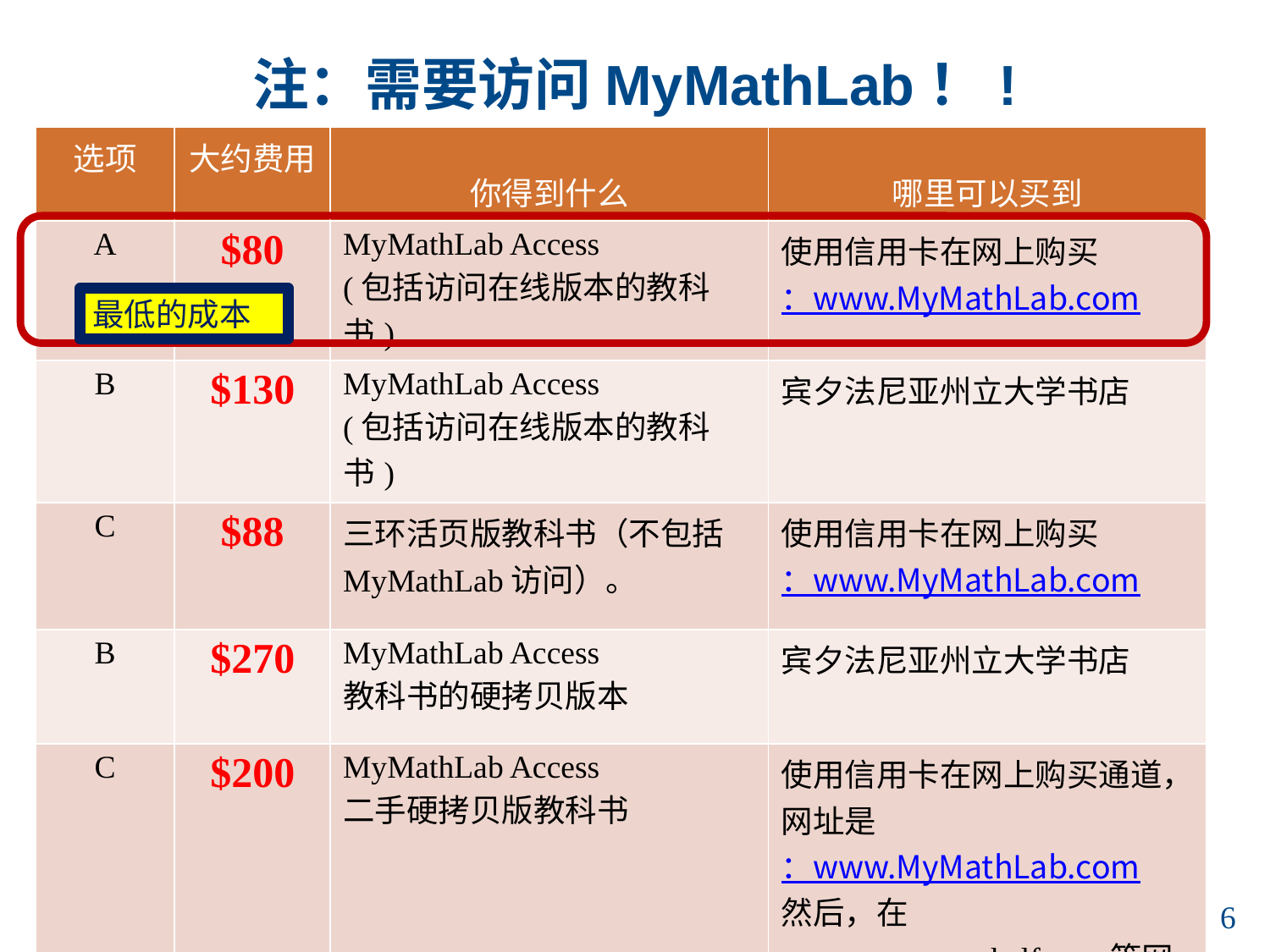

# 注：需要访问MyMathLab！!
| 选项 | 大约费用 | 你得到什么 | 哪里可以买到 |
| --- | --- | --- | --- |
| A | $80 | MyMathLab Access (包括访问在线版本的教科书) | 使用信用卡在网上购买：www.MyMathLab.com |
| B | $130 | MyMathLab Access (包括访问在线版本的教科书) | 宾夕法尼亚州立大学书店 |
| C | $88 | 三环活页版教科书（不包括MyMathLab访问）。 | 使用信用卡在网上购买：www.MyMathLab.com |
| B | $270 | MyMathLab Access 教科书的硬拷贝版本 | 宾夕法尼亚州立大学书店 |
| C | $200 | MyMathLab Access 二手硬拷贝版教科书 | 使用信用卡在网上购买通道，网址是：www.MyMathLab.com 然后，在amazon.com、half.com等网站上购买二手课本。 |

最低的成本
6